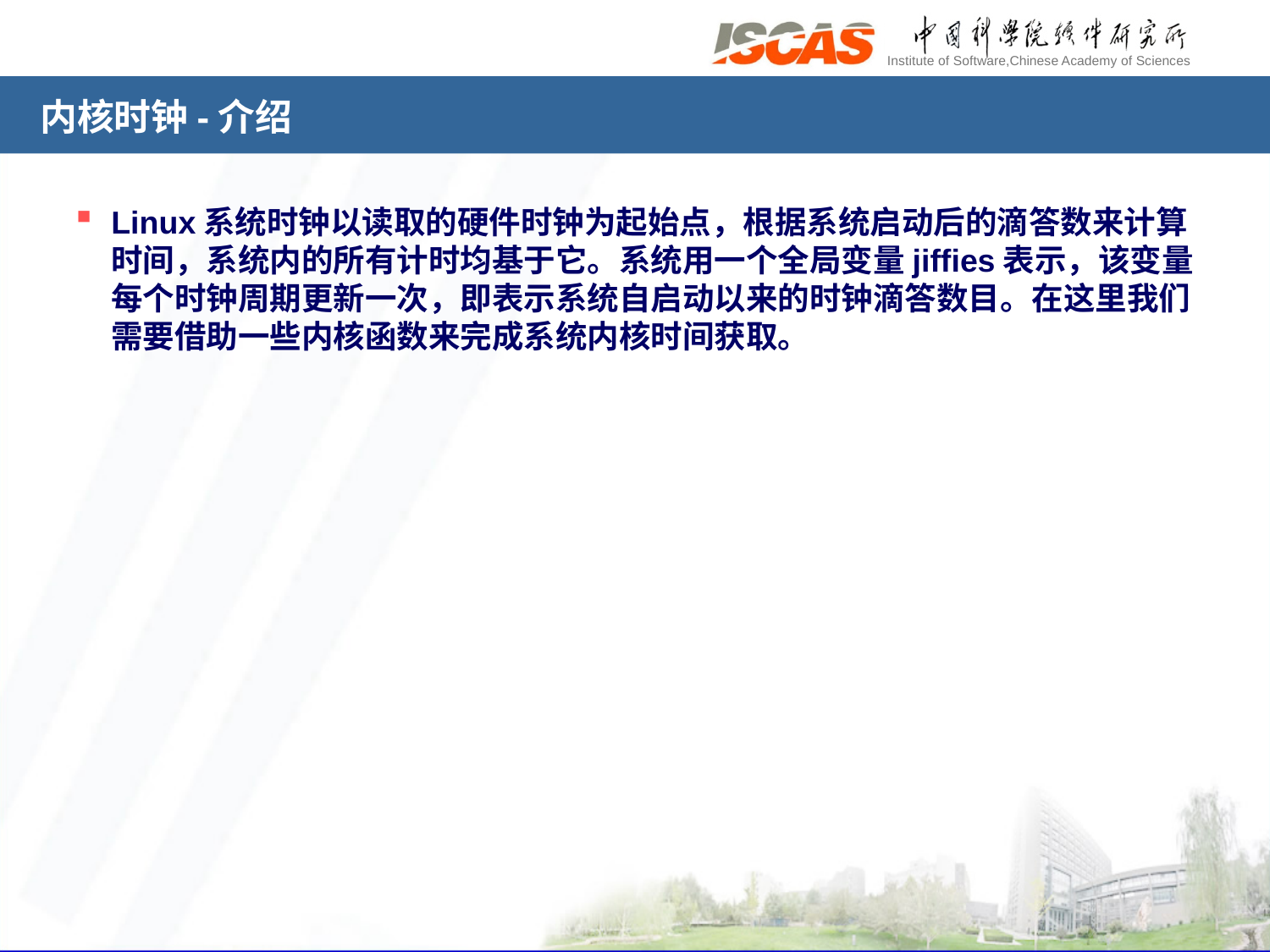

# 内核时钟-介绍
Linux系统时钟以读取的硬件时钟为起始点，根据系统启动后的滴答数来计算时间，系统内的所有计时均基于它。系统用一个全局变量jiffies表示，该变量每个时钟周期更新一次，即表示系统自启动以来的时钟滴答数目。在这里我们需要借助一些内核函数来完成系统内核时间获取。